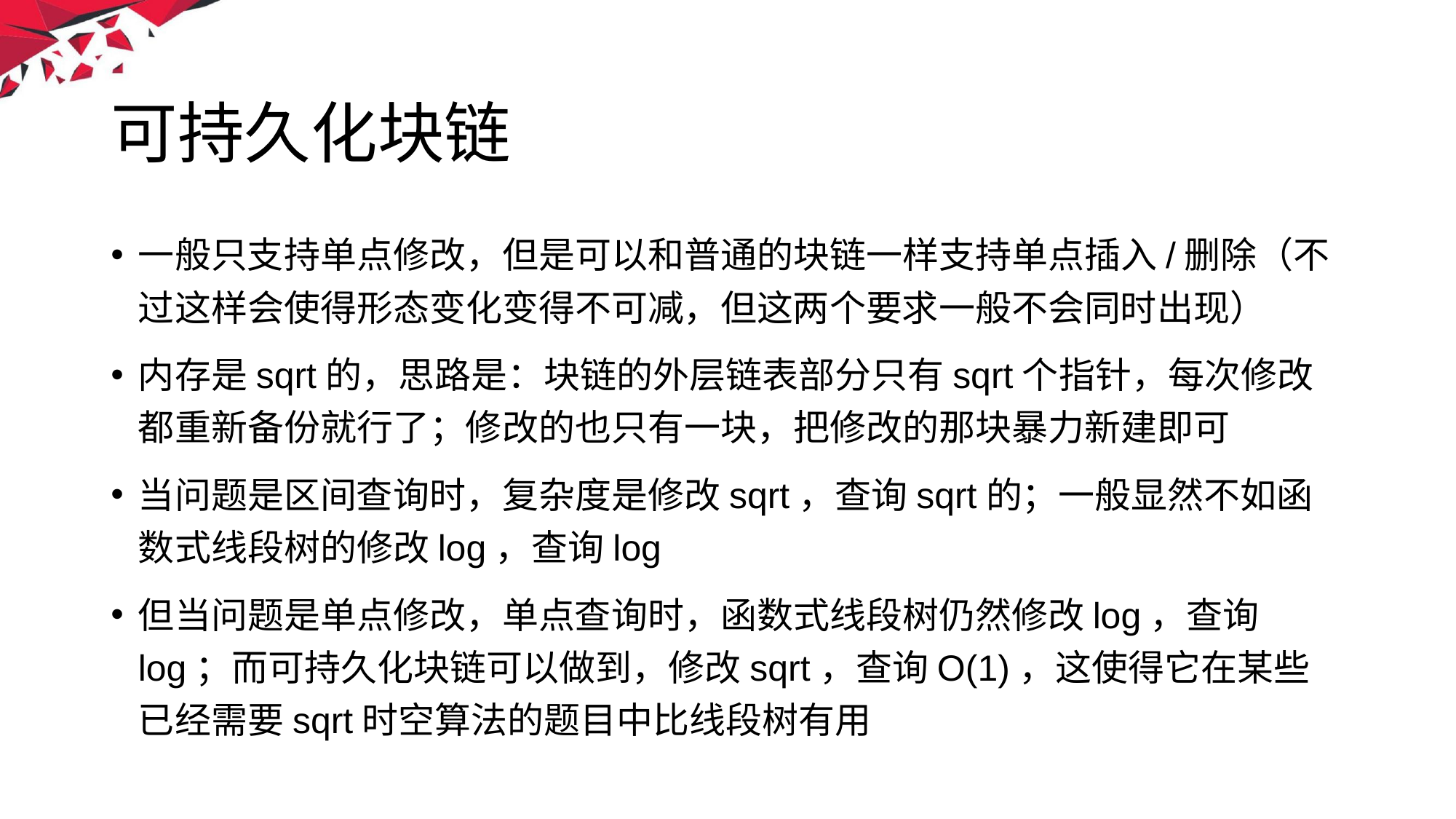

# 可持久化块链
一般只支持单点修改，但是可以和普通的块链一样支持单点插入/删除（不过这样会使得形态变化变得不可减，但这两个要求一般不会同时出现）
内存是sqrt的，思路是：块链的外层链表部分只有sqrt个指针，每次修改都重新备份就行了；修改的也只有一块，把修改的那块暴力新建即可
当问题是区间查询时，复杂度是修改sqrt，查询sqrt的；一般显然不如函数式线段树的修改log，查询log
但当问题是单点修改，单点查询时，函数式线段树仍然修改log，查询log；而可持久化块链可以做到，修改sqrt，查询O(1)，这使得它在某些已经需要sqrt时空算法的题目中比线段树有用